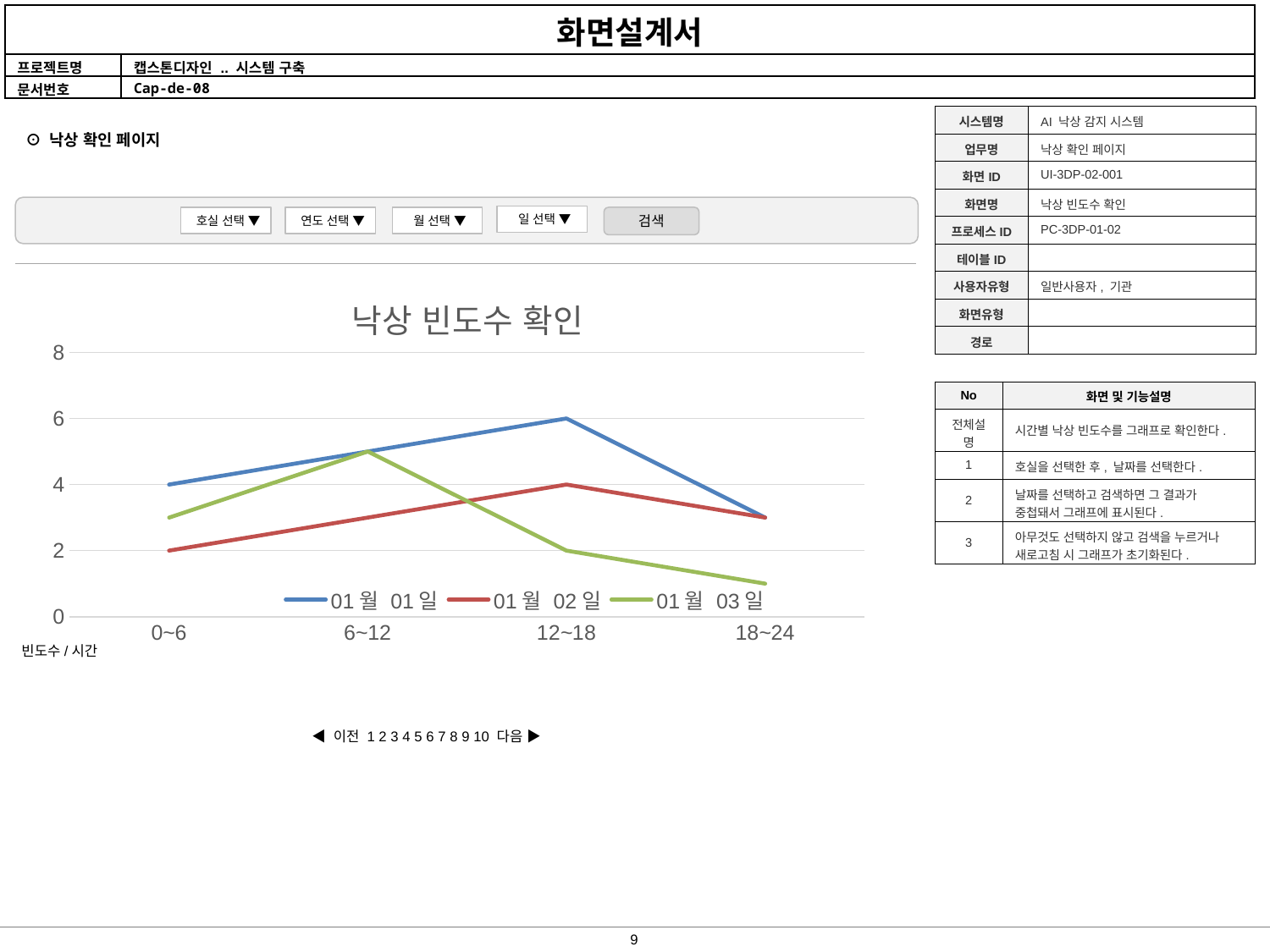

| 시스템명 | AI 낙상 감지 시스템 |
| --- | --- |
| 업무명 | 낙상 확인 페이지 |
| 화면ID | UI-3DP-02-001 |
| 화면명 | 낙상 빈도수 확인 |
| 프로세스ID | PC-3DP-01-02 |
| 테이블ID |  |
| 사용자유형 | 일반사용자, 기관 |
| 화면유형 |  |
| 경로 |  |
⊙ 낙상 확인 페이지

검색
일 선택 ▼
월 선택 ▼
호실 선택 ▼
연도 선택 ▼

### Chart: 낙상 빈도수 확인

| Category | 01월 01일 | 01월 02일 | 01월 03일 |
|---|---|---|---|
| 0~6 | 4.0 | 2.0 | 3.0 |
| 6~12 | 5.0 | 3.0 | 5.0 |
| 12~18 | 6.0 | 4.0 | 2.0 |
| 18~24 | 3.0 | 3.0 | 1.0 |
| No | 화면 및 기능설명 |
| --- | --- |
| 전체설명 | 시간별 낙상 빈도수를 그래프로 확인한다. |
| 1 | 호실을 선택한 후, 날짜를 선택한다. |
| 2 | 날짜를 선택하고 검색하면 그 결과가 중첩돼서 그래프에 표시된다. |
| 3 | 아무것도 선택하지 않고 검색을 누르거나 새로고침 시 그래프가 초기화된다. |
빈도수/시간
◀ 이전 1 2 3 4 5 6 7 8 9 10 다음 ▶